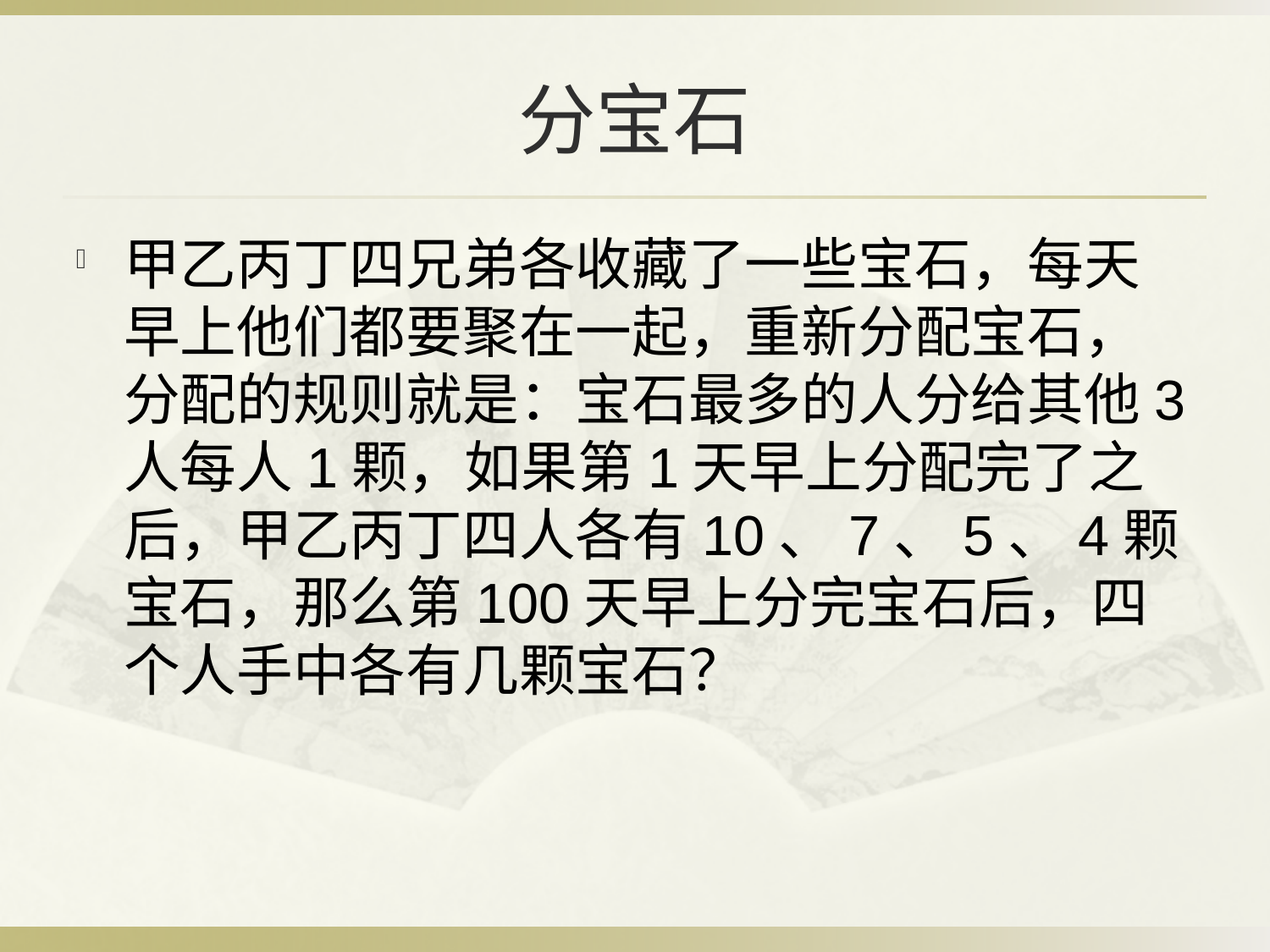

# 分宝石
甲乙丙丁四兄弟各收藏了一些宝石，每天早上他们都要聚在一起，重新分配宝石，分配的规则就是：宝石最多的人分给其他3人每人1颗，如果第1天早上分配完了之后，甲乙丙丁四人各有10、7、5、4颗宝石，那么第100天早上分完宝石后，四个人手中各有几颗宝石？